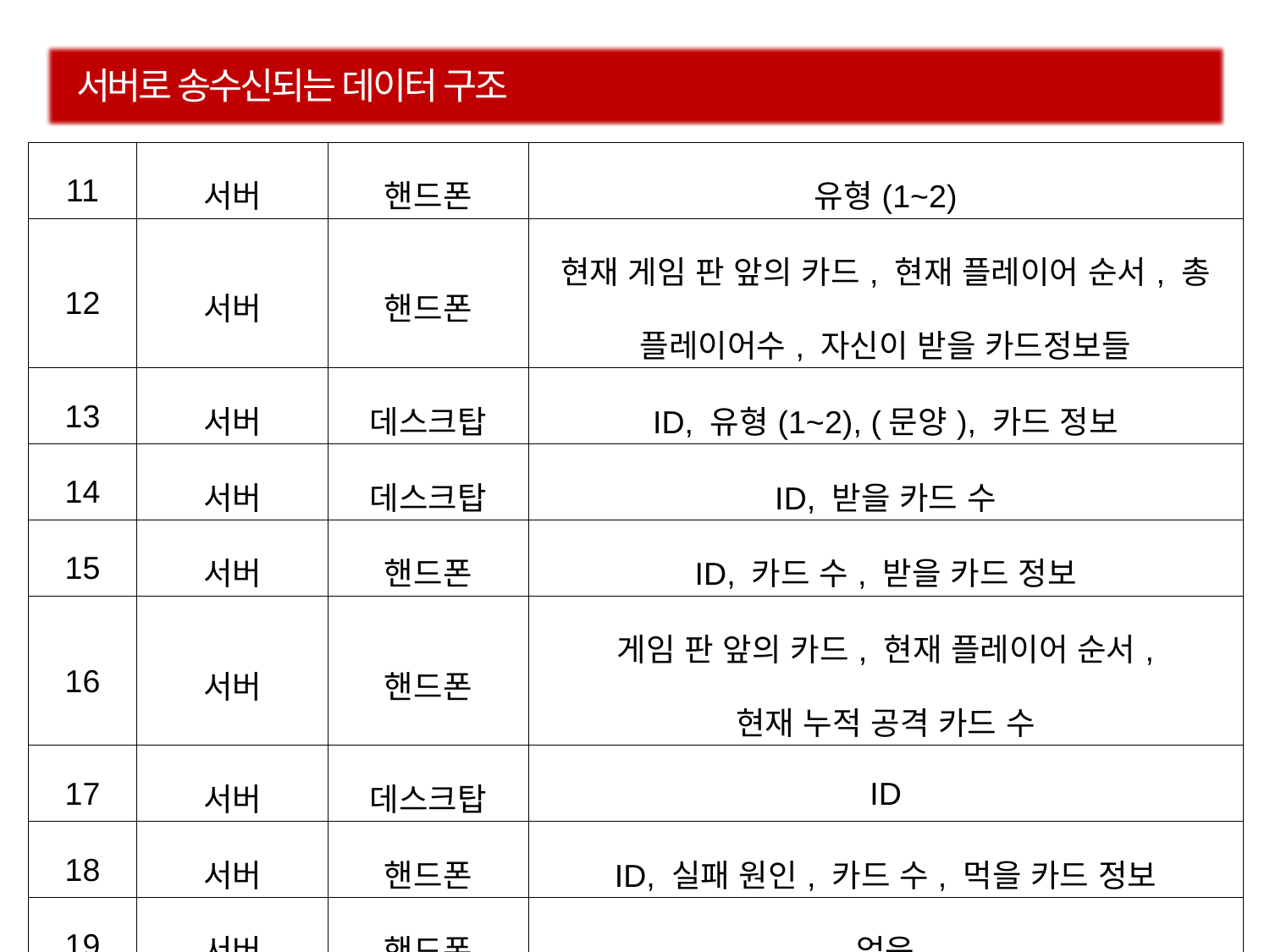

# 서버로 송수신되는 데이터 구조
| 11 | 서버 | 핸드폰 | 유형(1~2) |
| --- | --- | --- | --- |
| 12 | 서버 | 핸드폰 | 현재 게임 판 앞의 카드, 현재 플레이어 순서, 총 플레이어수, 자신이 받을 카드정보들 |
| 13 | 서버 | 데스크탑 | ID, 유형(1~2), (문양), 카드 정보 |
| 14 | 서버 | 데스크탑 | ID, 받을 카드 수 |
| 15 | 서버 | 핸드폰 | ID, 카드 수, 받을 카드 정보 |
| 16 | 서버 | 핸드폰 | 게임 판 앞의 카드, 현재 플레이어 순서, 현재 누적 공격 카드 수 |
| 17 | 서버 | 데스크탑 | ID |
| 18 | 서버 | 핸드폰 | ID, 실패 원인, 카드 수, 먹을 카드 정보 |
| 19 | 서버 | 핸드폰 | 없음 |
| 20 | 서버 | 핸드폰 | 없음 |
| 21 | 서버 | 데스크탑 | 없음 |